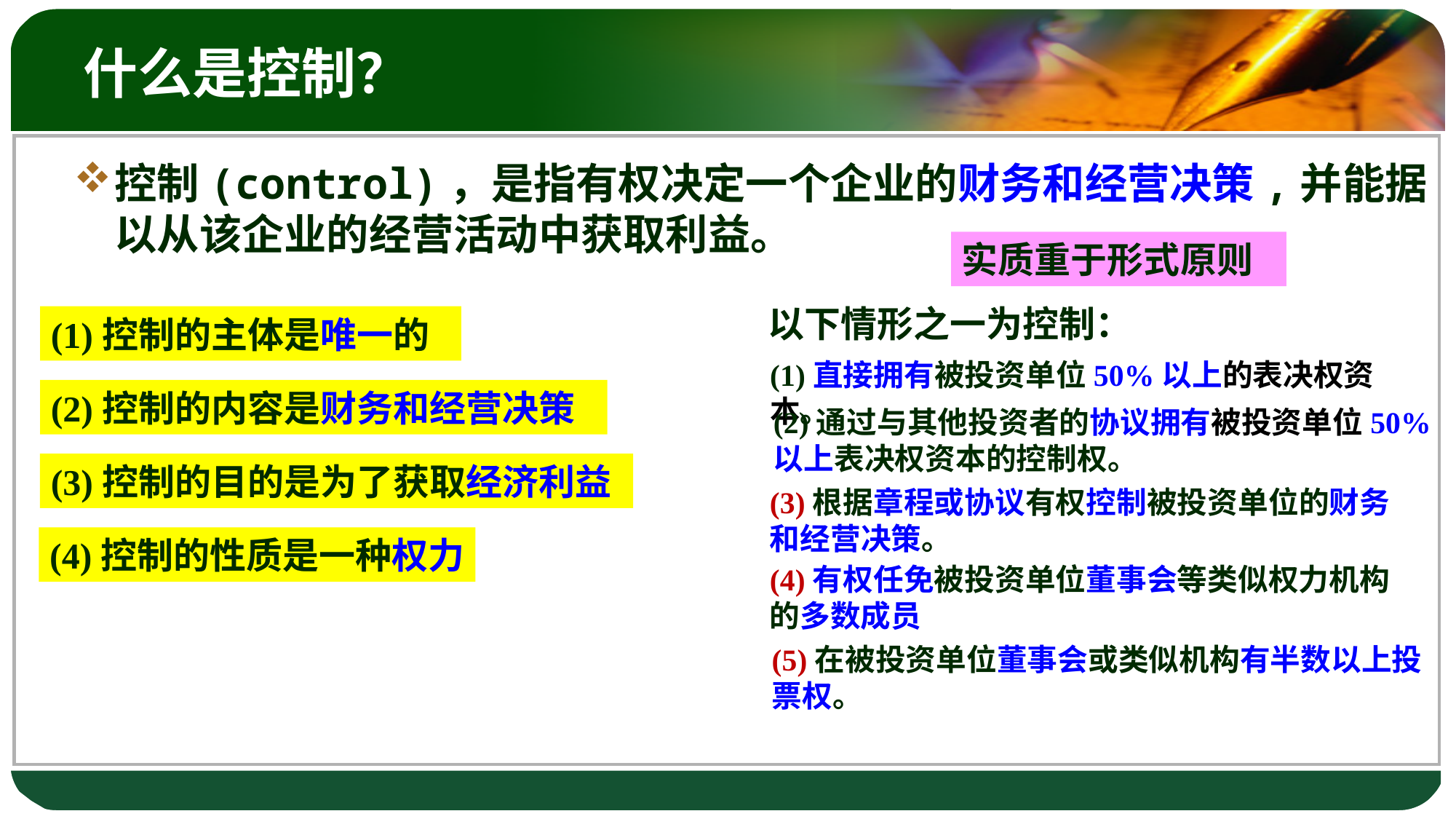

# 什么是控制？
控制(control)，是指有权决定一个企业的财务和经营决策,并能据以从该企业的经营活动中获取利益。
实质重于形式原则
以下情形之一为控制：
(1)控制的主体是唯一的
(1)直接拥有被投资单位50%以上的表决权资本。
(2)控制的内容是财务和经营决策
(2)通过与其他投资者的协议拥有被投资单位50%以上表决权资本的控制权。
(3)控制的目的是为了获取经济利益
(3)根据章程或协议有权控制被投资单位的财务和经营决策。
(4)控制的性质是一种权力
(4)有权任免被投资单位董事会等类似权力机构的多数成员
(5)在被投资单位董事会或类似机构有半数以上投票权。